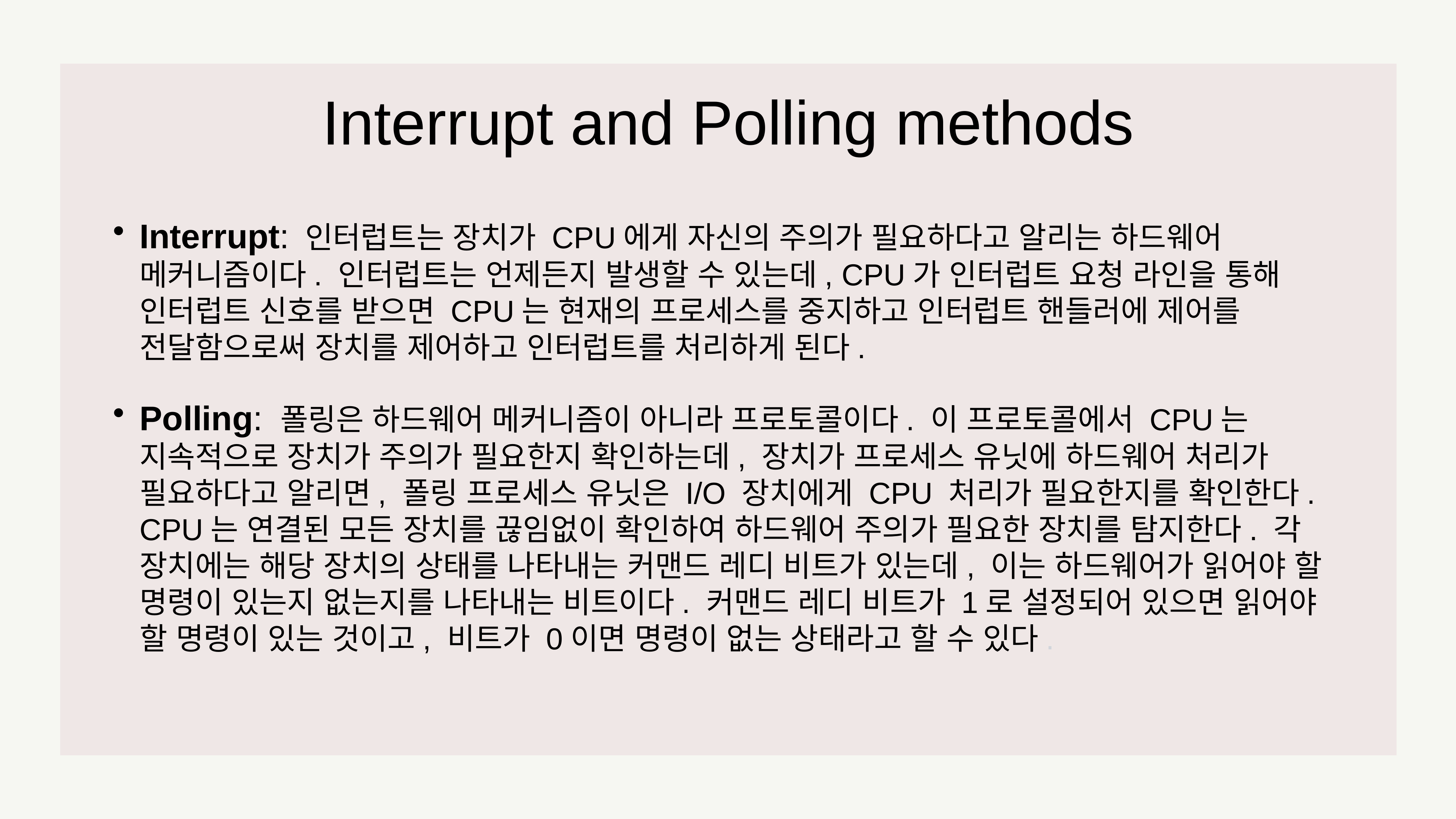

# Interrupt and Polling methods
Interrupt: 인터럽트는 장치가 CPU에게 자신의 주의가 필요하다고 알리는 하드웨어 메커니즘이다. 인터럽트는 언제든지 발생할 수 있는데, CPU가 인터럽트 요청 라인을 통해 인터럽트 신호를 받으면 CPU는 현재의 프로세스를 중지하고 인터럽트 핸들러에 제어를 전달함으로써 장치를 제어하고 인터럽트를 처리하게 된다.
Polling: 폴링은 하드웨어 메커니즘이 아니라 프로토콜이다. 이 프로토콜에서 CPU는 지속적으로 장치가 주의가 필요한지 확인하는데, 장치가 프로세스 유닛에 하드웨어 처리가 필요하다고 알리면, 폴링 프로세스 유닛은 I/O 장치에게 CPU 처리가 필요한지를 확인한다. CPU는 연결된 모든 장치를 끊임없이 확인하여 하드웨어 주의가 필요한 장치를 탐지한다. 각 장치에는 해당 장치의 상태를 나타내는 커맨드 레디 비트가 있는데, 이는 하드웨어가 읽어야 할 명령이 있는지 없는지를 나타내는 비트이다. 커맨드 레디 비트가 1로 설정되어 있으면 읽어야 할 명령이 있는 것이고, 비트가 0이면 명령이 없는 상태라고 할 수 있다.